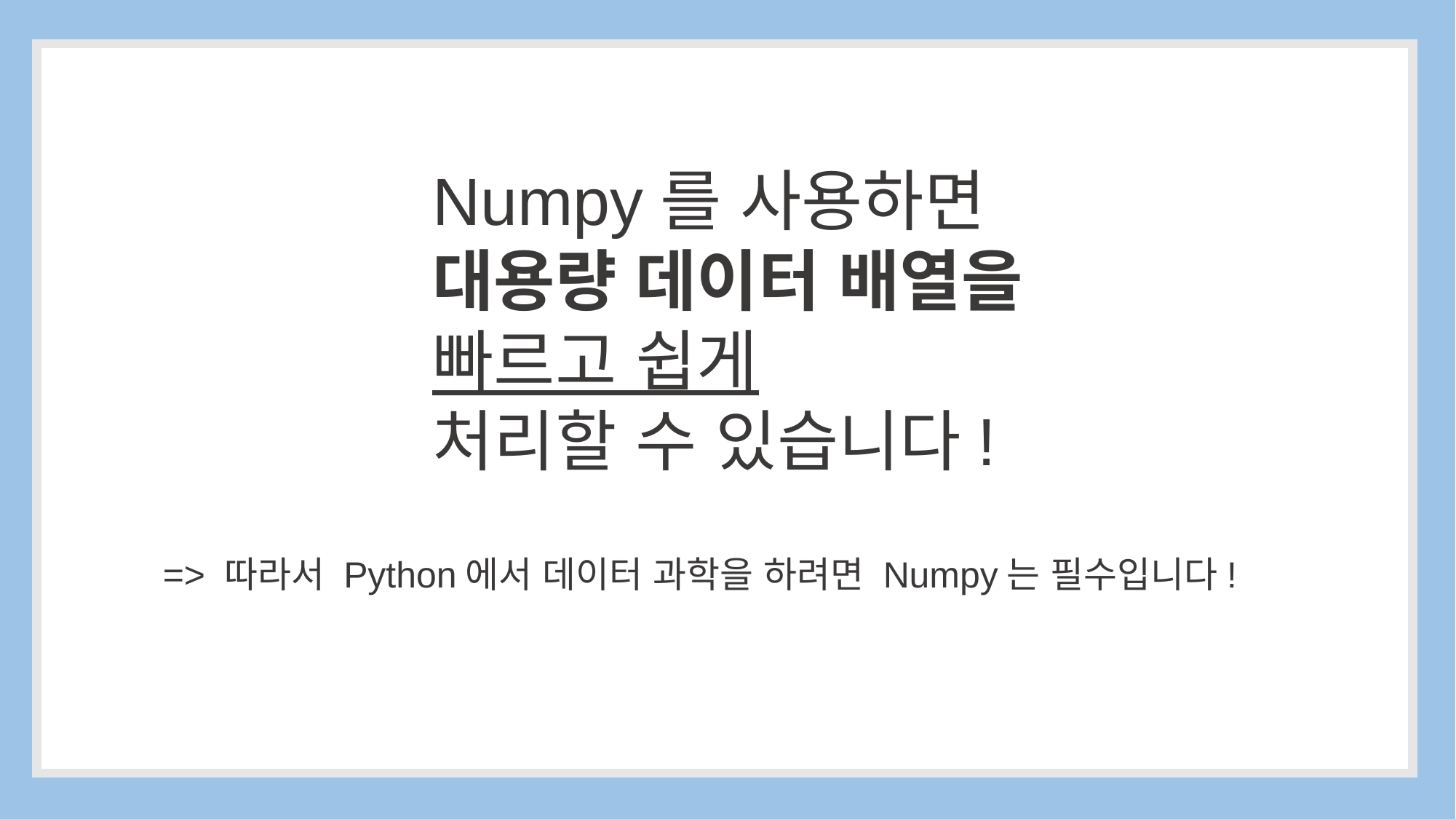

Numpy를 사용하면
대용량 데이터 배열을
빠르고 쉽게
처리할 수 있습니다!

=> 따라서 Python에서 데이터 과학을 하려면 Numpy는 필수입니다!